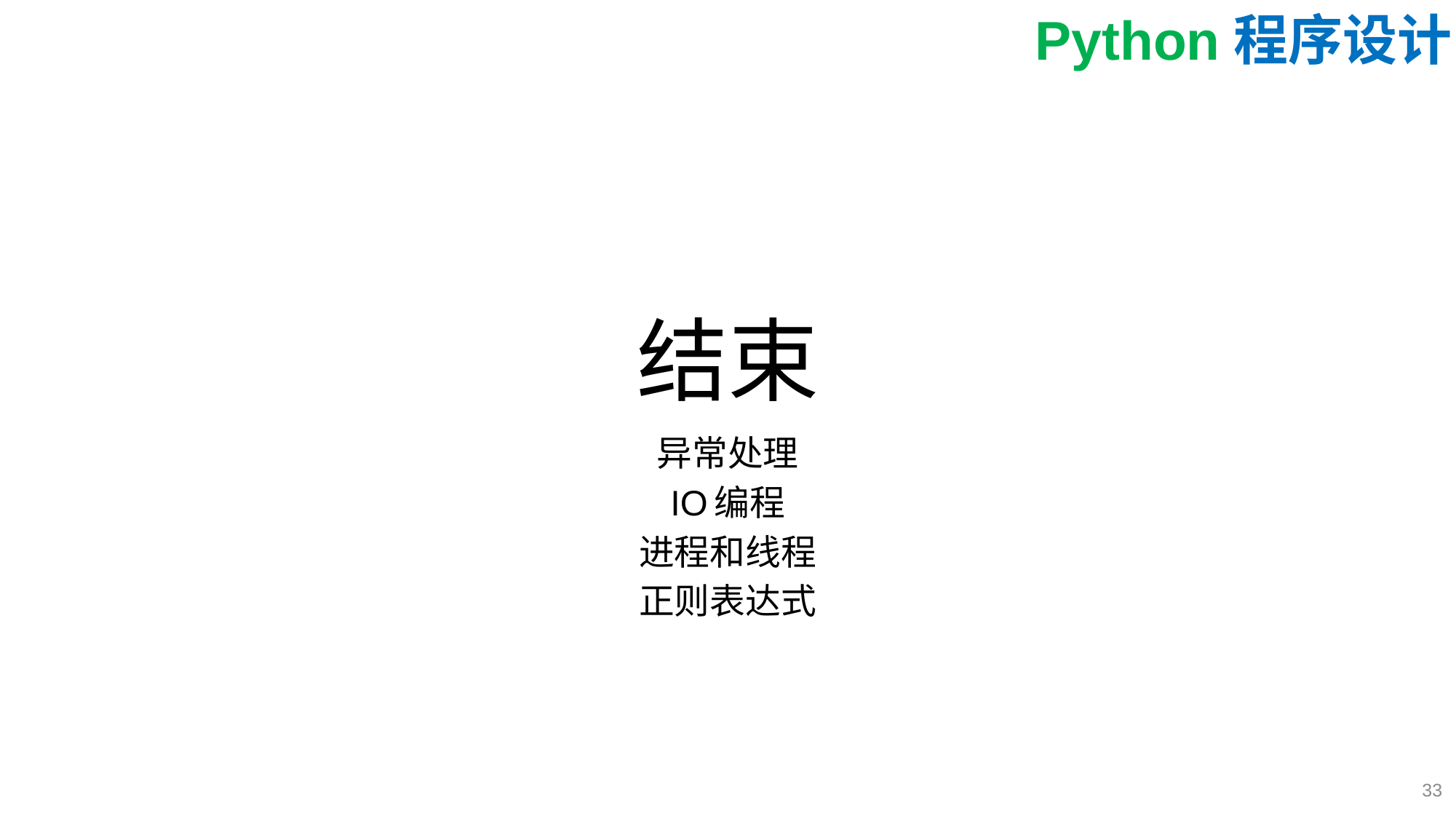

# 结束
异常处理
IO编程
进程和线程
正则表达式
33